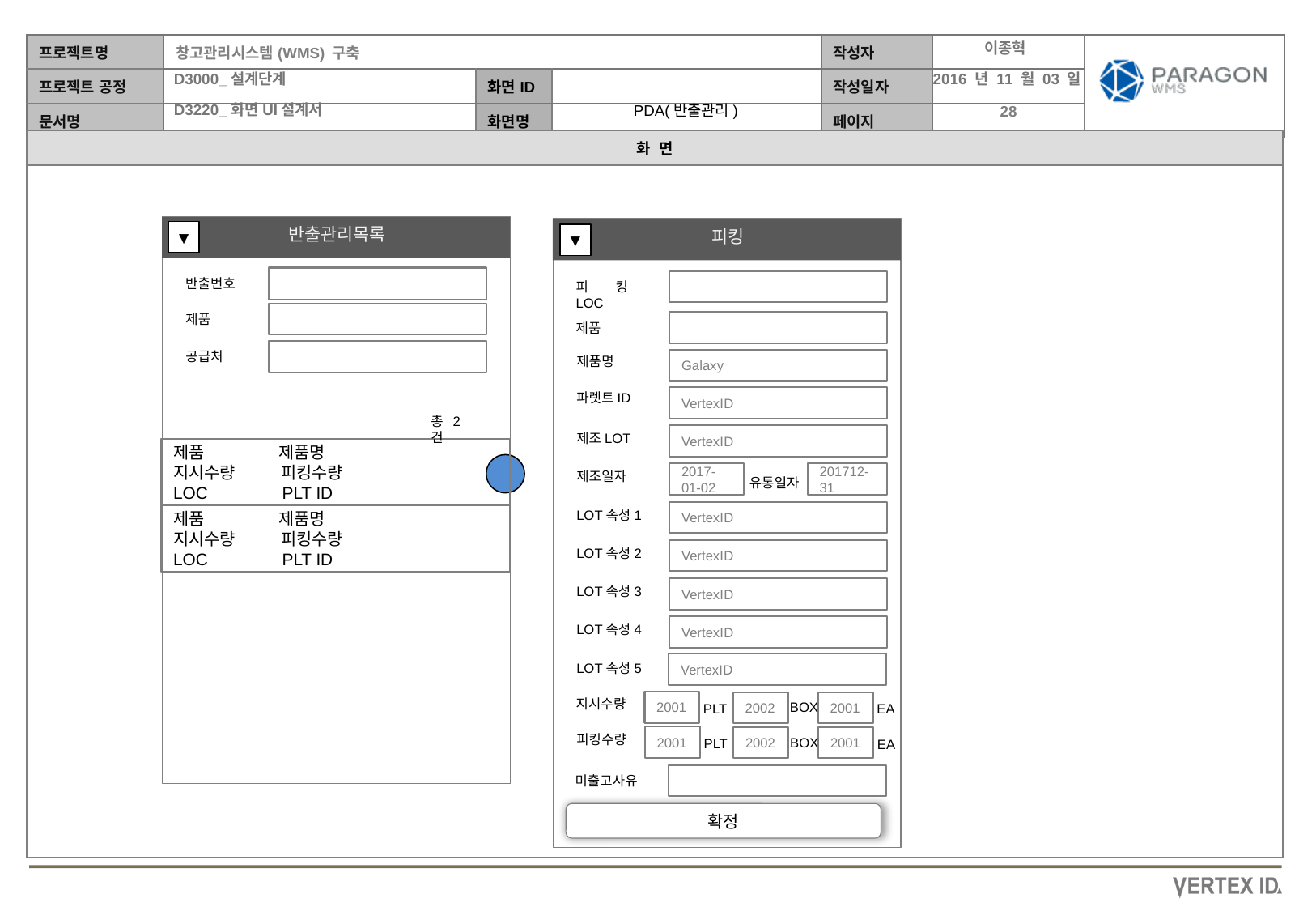

이종혁
2016 년 11 월 03 일
PDA(반출관리)

반출관리목록

피킹
▼
▼

반출번호

피킹LOC

제품

제품

공급처
제품명
Galaxy
파렛트ID
VertexID
총2건
제조LOT
VertexID
제품                제품명
지시수량          피킹수량
LOC                PLT ID

제조일자
2017-01-02
201712-31
유통일자
LOT속성1
VertexID
제품                제품명
지시수량          피킹수량
LOC                PLT ID
LOT속성2
VertexID
LOT속성3
VertexID
LOT속성4
VertexID
VertexID
LOT속성5
지시수량
2001
2002
2001
BOX
PLT
EA
피킹수량
2001
2002
2001
BOX
PLT
EA

미출고사유
확정